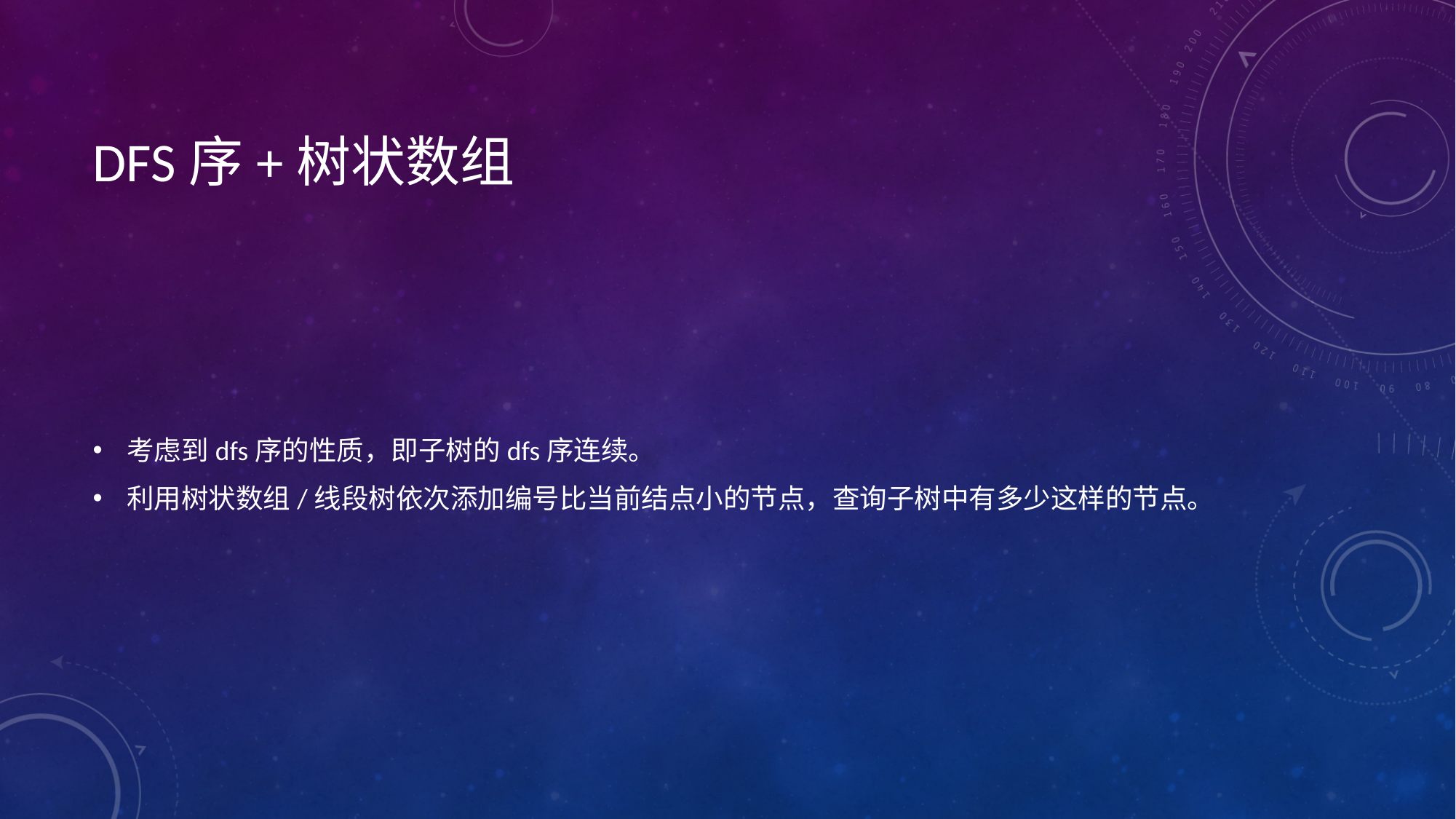

# DFS序+树状数组
考虑到dfs序的性质，即子树的dfs序连续。
利用树状数组/线段树依次添加编号比当前结点小的节点，查询子树中有多少这样的节点。